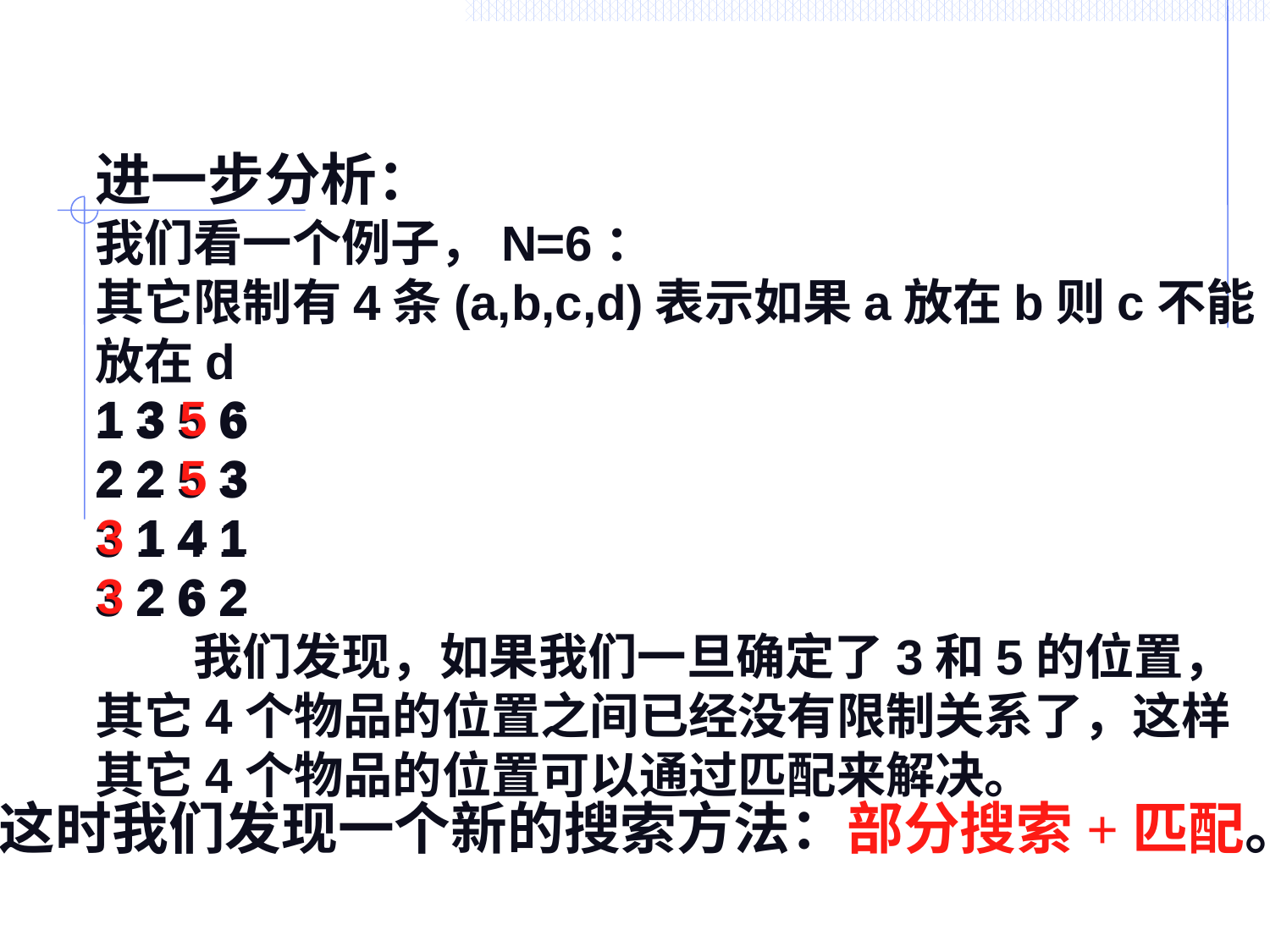

进一步分析：
我们看一个例子，N=6：
其它限制有4条(a,b,c,d)表示如果a放在b则c不能放在d
1 3 5 6
2 2 5 3
3 1 4 1
3 2 6 2
　　我们发现，如果我们一旦确定了3和5的位置，其它4个物品的位置之间已经没有限制关系了，这样其它4个物品的位置可以通过匹配来解决。
1 3 5 6
2 2 5 3
3 1 4 1
3 2 6 2
这时我们发现一个新的搜索方法：部分搜索+匹配。